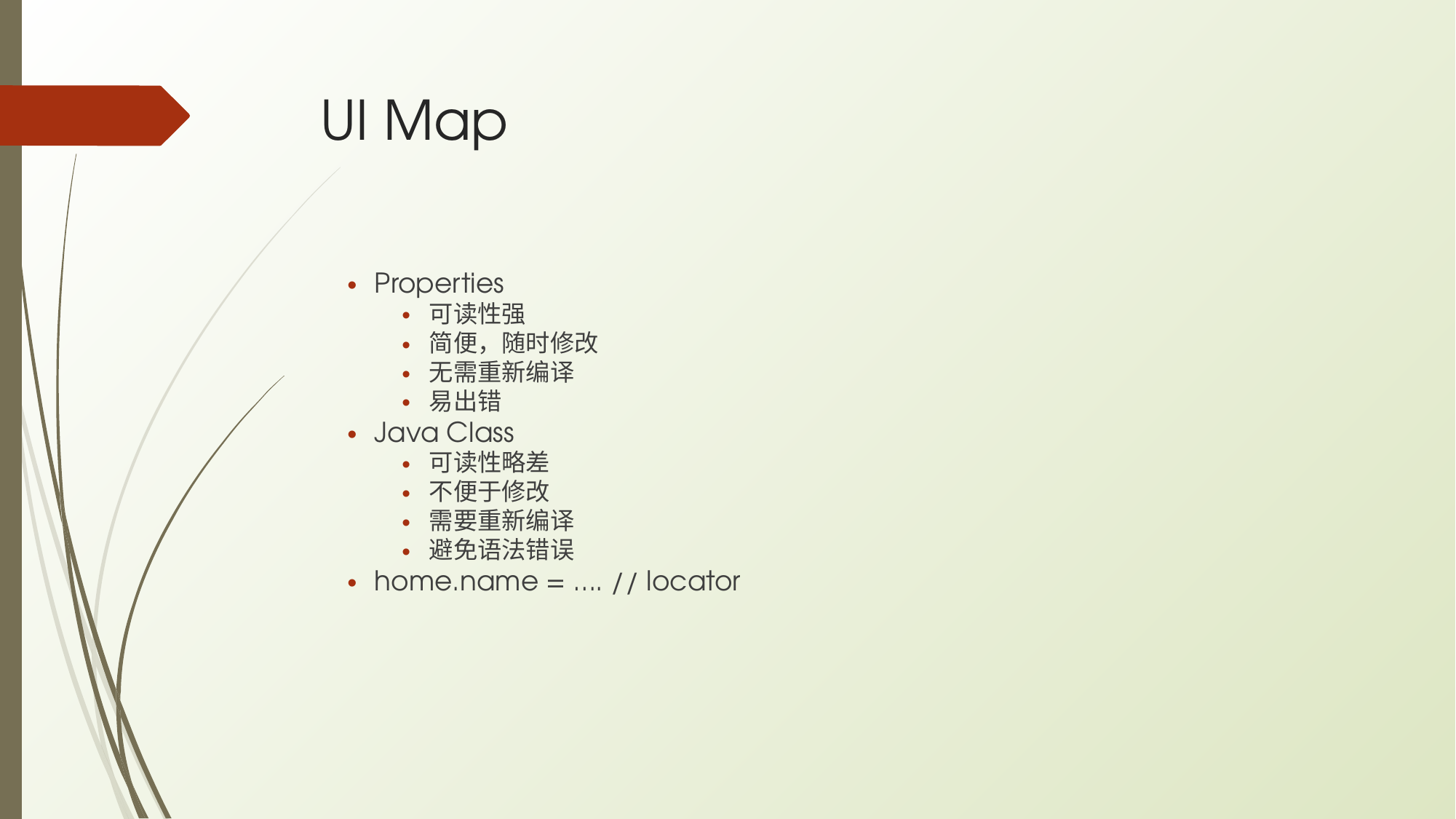

# UI Map
Properties
可读性强
简便，随时修改
无需重新编译
易出错
Java Class
可读性略差
不便于修改
需要重新编译
避免语法错误
home.name = …. // locator